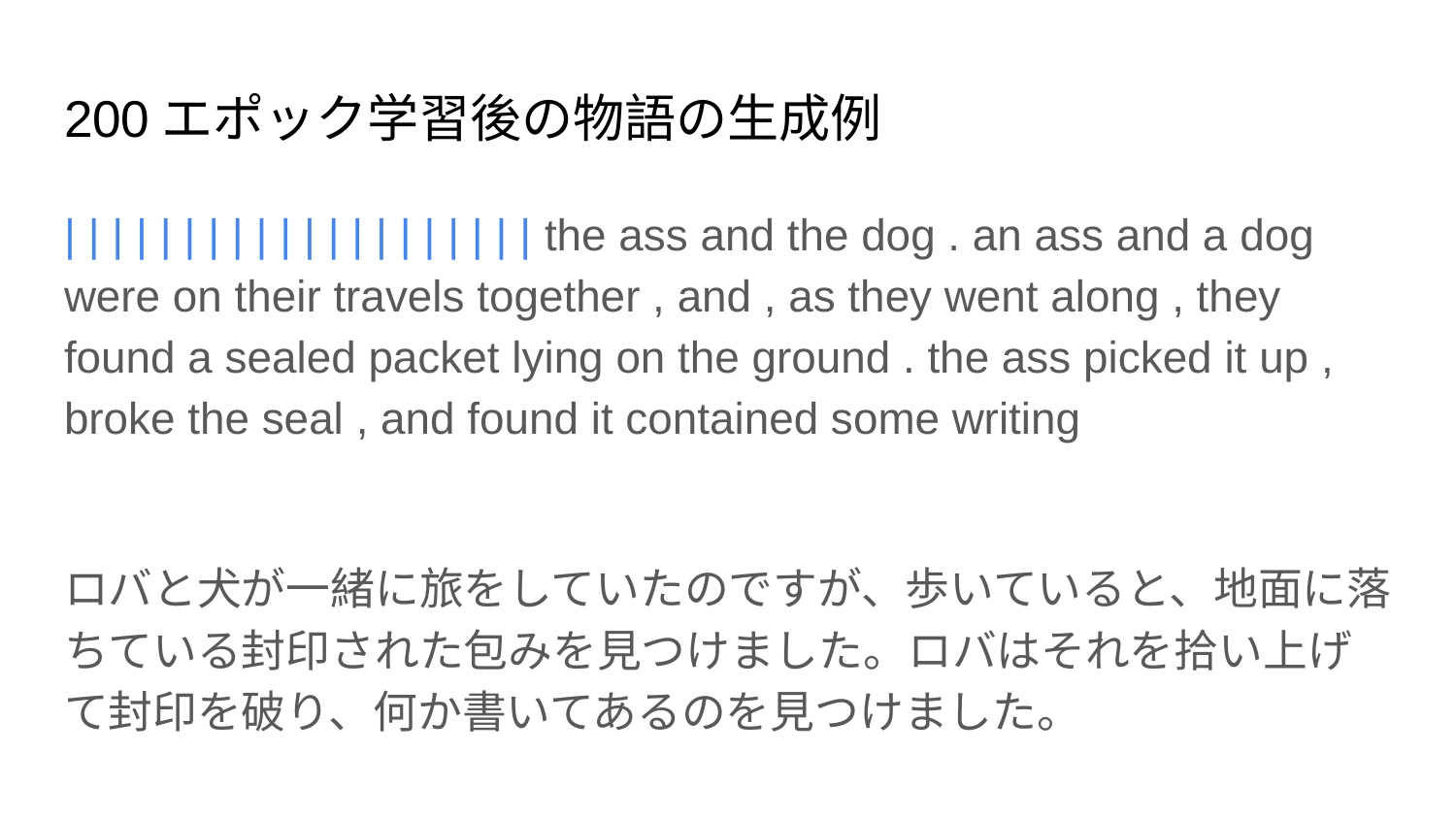

# 200エポック学習後の物語の生成例
| | | | | | | | | | | | | | | | | | | | the ass and the dog . an ass and a dog were on their travels together , and , as they went along , they found a sealed packet lying on the ground . the ass picked it up , broke the seal , and found it contained some writing

ロバと犬が一緒に旅をしていたのですが、歩いていると、地面に落ちている封印された包みを見つけました。ロバはそれを拾い上げて封印を破り、何か書いてあるのを見つけました。